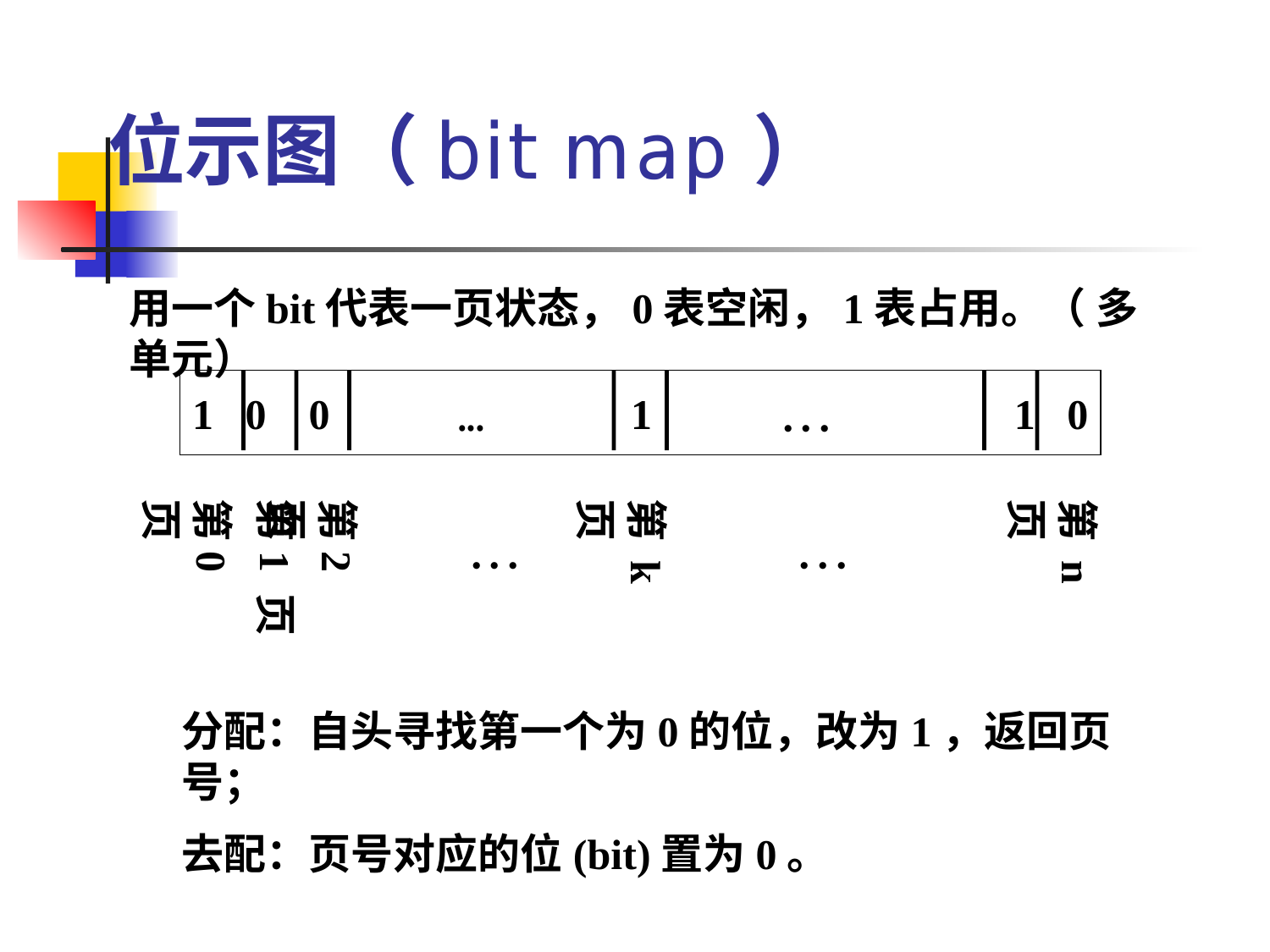

# 位示图（bit map）
用一个bit代表一页状态，0表空闲，1表占用。（ 多单元）
1   0    0            …             1            ...                 1   0

第0 页
第1 页
第2 页
第 k 页
第 n 页
...
...
分配：自头寻找第一个为0的位，改为1，返回页号；
去配：页号对应的位(bit)置为0。